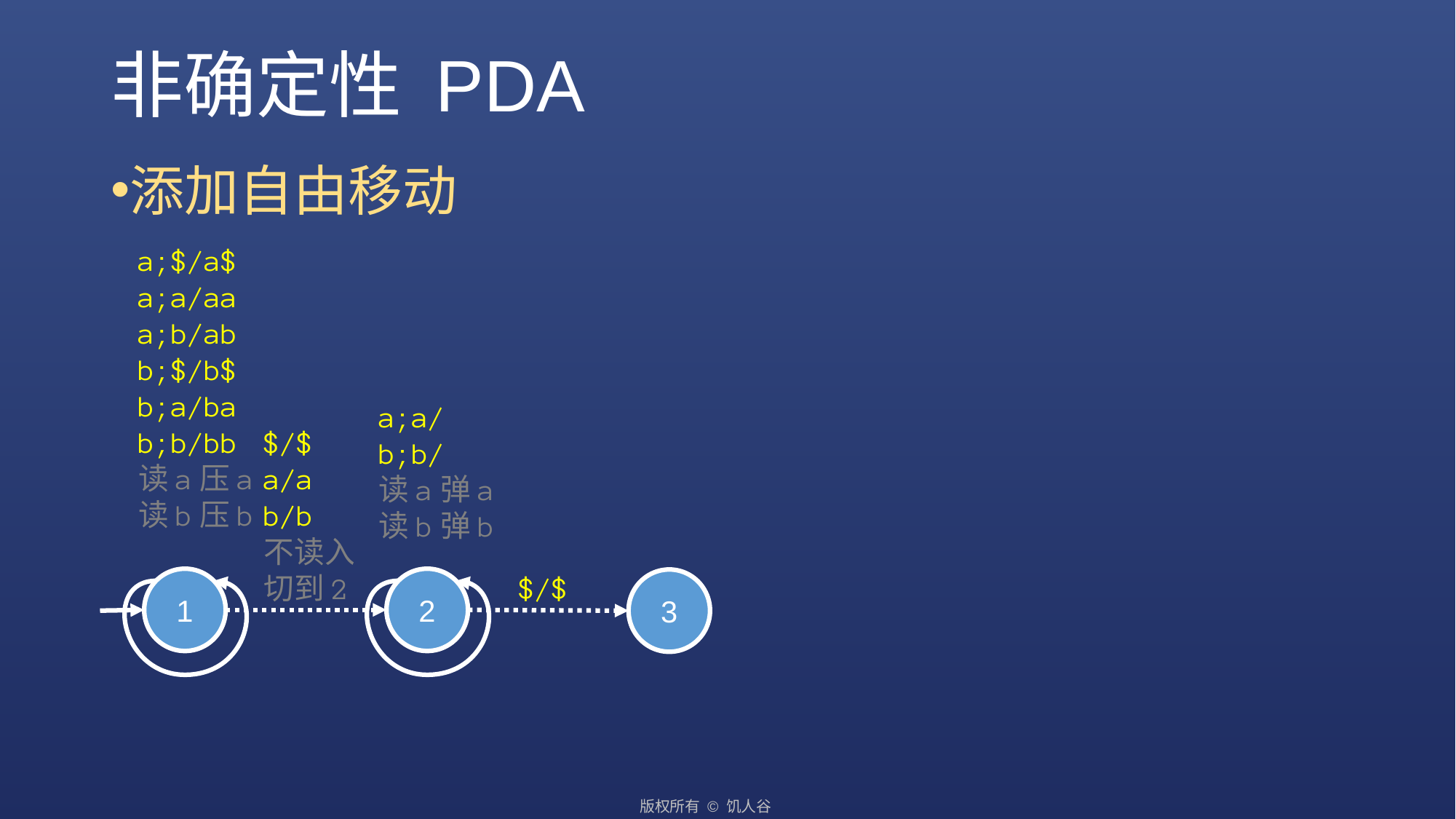

# 非确定性 PDA
添加自由移动

问题来了：非确定性 PDA 怎么知道什么时候走哪条路？
答案我们说过了：饱和式运行，即每次都走
a;$/a$
a;a/aa
a;b/ab
b;$/b$
b;a/ba
b;b/bb
读a压a
读b压b
a;a/
b;b/
读a弹a
读b弹b
$/$
a/a
b/b
不读入
切到2
$/$
1
2
3